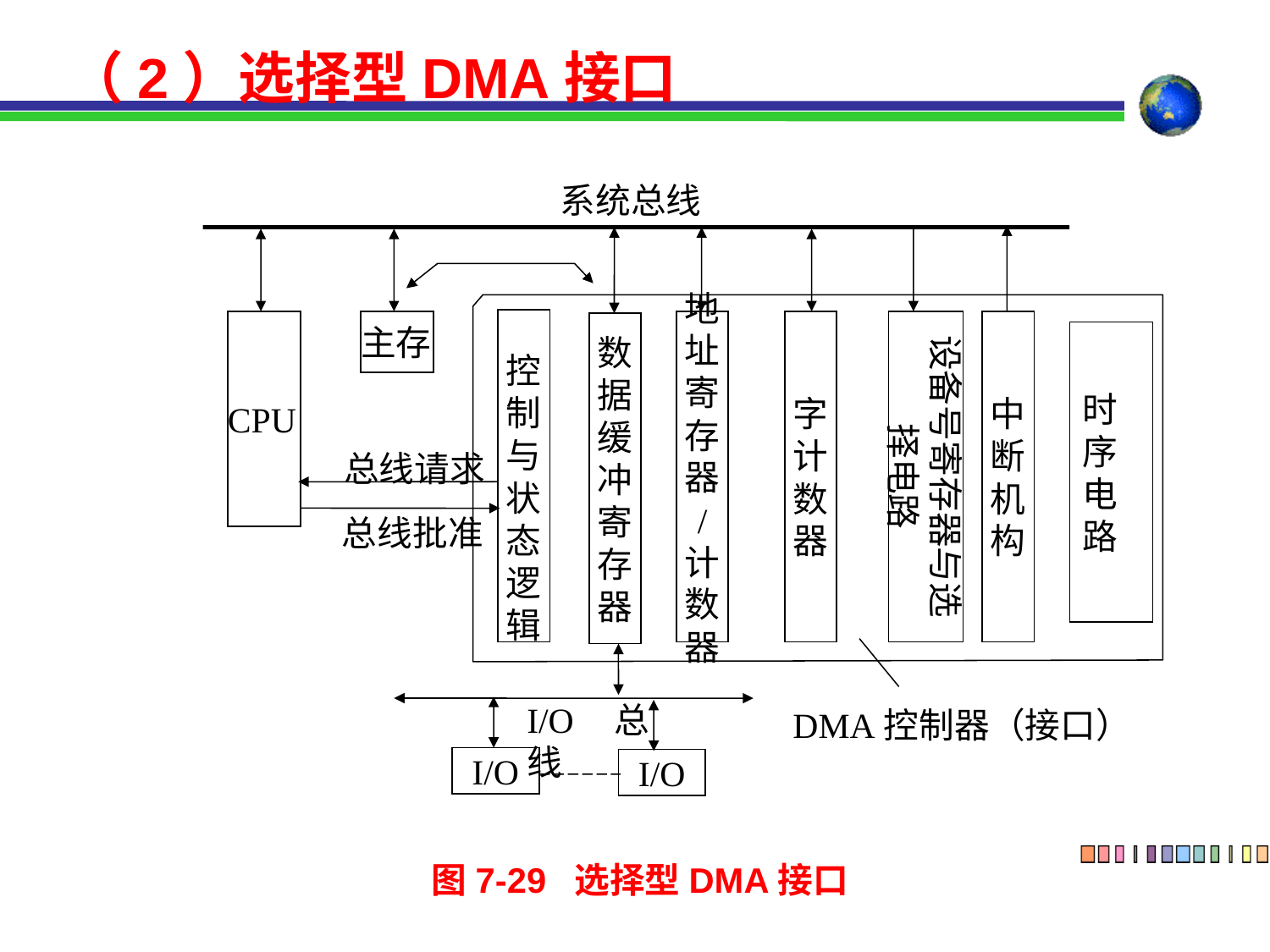

（2）选择型DMA接口
系统总线

控
制
与
状
态
逻
辑
地址寄存器
/
计数器
字
计
数
器
设备号寄存器与选择电路
中断机构
数
据
缓
冲
寄
存
器
时序电路

DMA控制器（接口）

CPU

主存
总线请求

总线批准

I/O总线
I/O
I/O

图7-29  选择型DMA接口
75